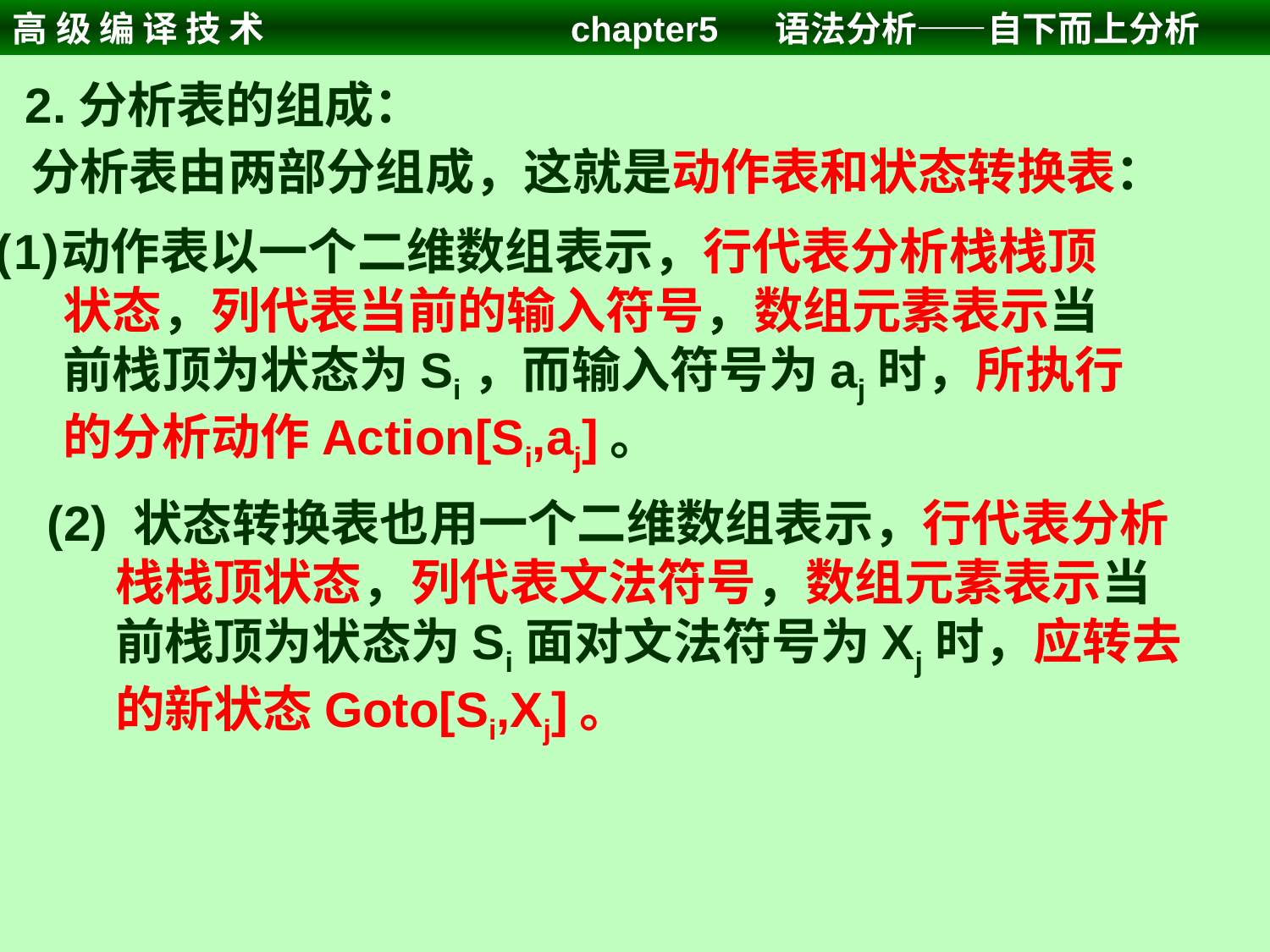

2.分析表的组成：
分析表由两部分组成，这就是动作表和状态转换表：
动作表以一个二维数组表示，行代表分析栈栈顶
     状态，列代表当前的输入符号，数组元素表示当
     前栈顶为状态为Si，而输入符号为aj时，所执行
     的分析动作Action[Si,aj]。
(2) 状态转换表也用一个二维数组表示，行代表分析
     栈栈顶状态，列代表文法符号，数组元素表示当
     前栈顶为状态为Si面对文法符号为Xj时，应转去
     的新状态Goto[Si,Xj]。